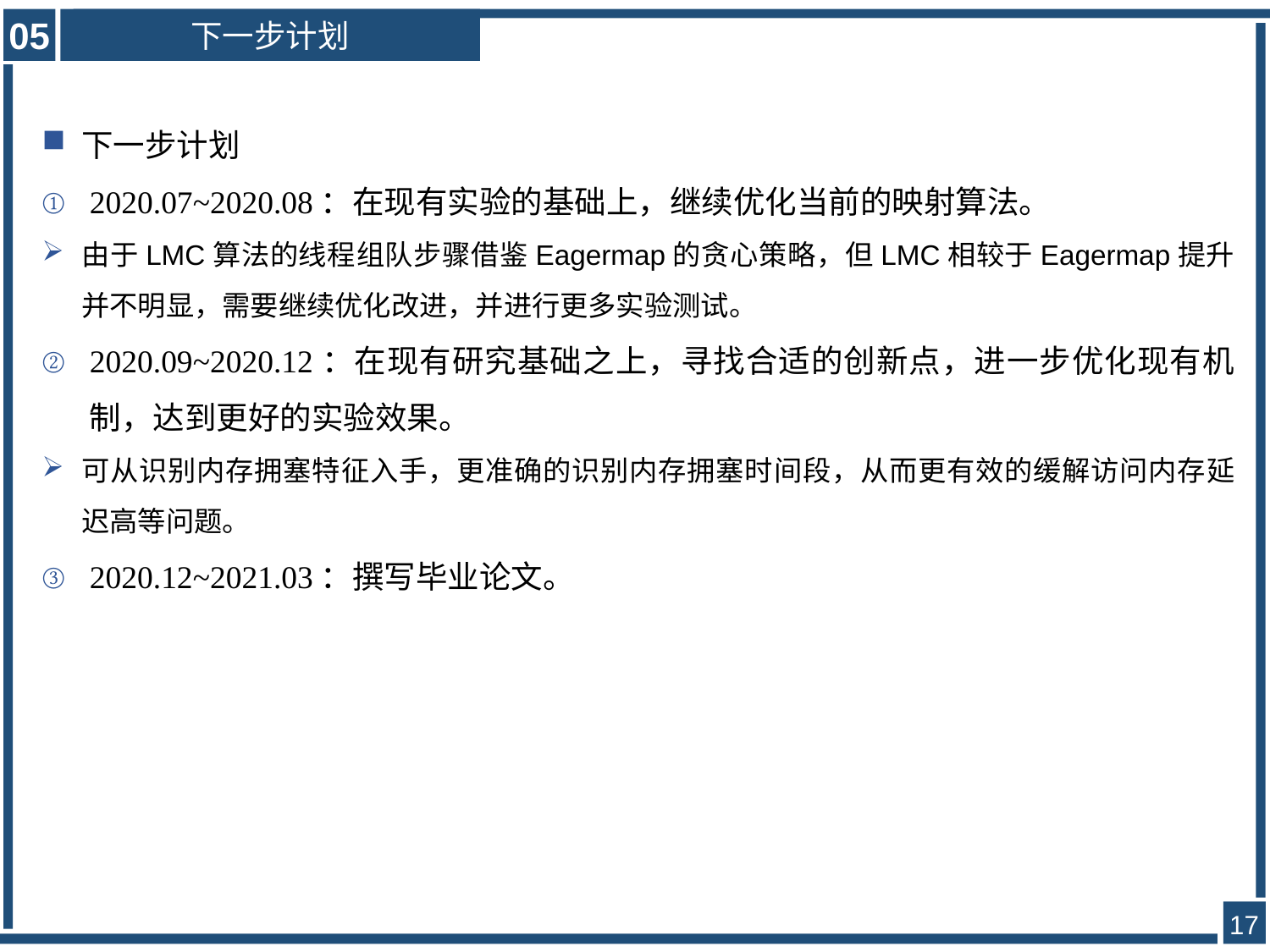

05
下一步计划

下一步计划
2020.07~2020.08：在现有实验的基础上，继续优化当前的映射算法。
由于LMC算法的线程组队步骤借鉴Eagermap的贪心策略，但LMC相较于Eagermap提升并不明显，需要继续优化改进，并进行更多实验测试。
2020.09~2020.12：在现有研究基础之上，寻找合适的创新点，进一步优化现有机制，达到更好的实验效果。
可从识别内存拥塞特征入手，更准确的识别内存拥塞时间段，从而更有效的缓解访问内存延迟高等问题。
2020.12~2021.03：撰写毕业论文。

17